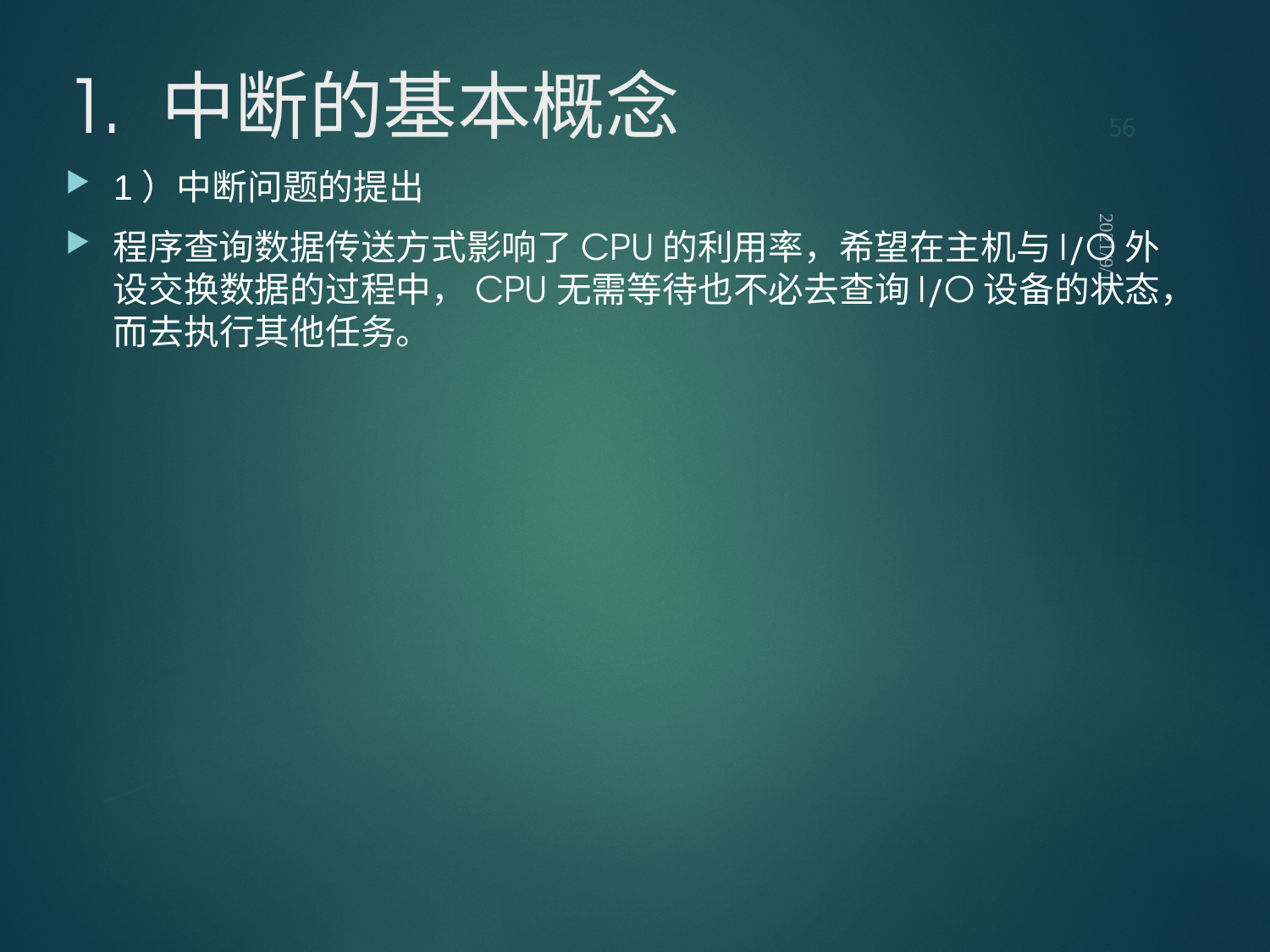

56
# 1. 中断的基本概念
1）中断问题的提出
程序查询数据传送方式影响了CPU的利用率，希望在主机与I/O外设交换数据的过程中，CPU无需等待也不必去查询I/O设备的状态，而去执行其他任务。
2021/9/12